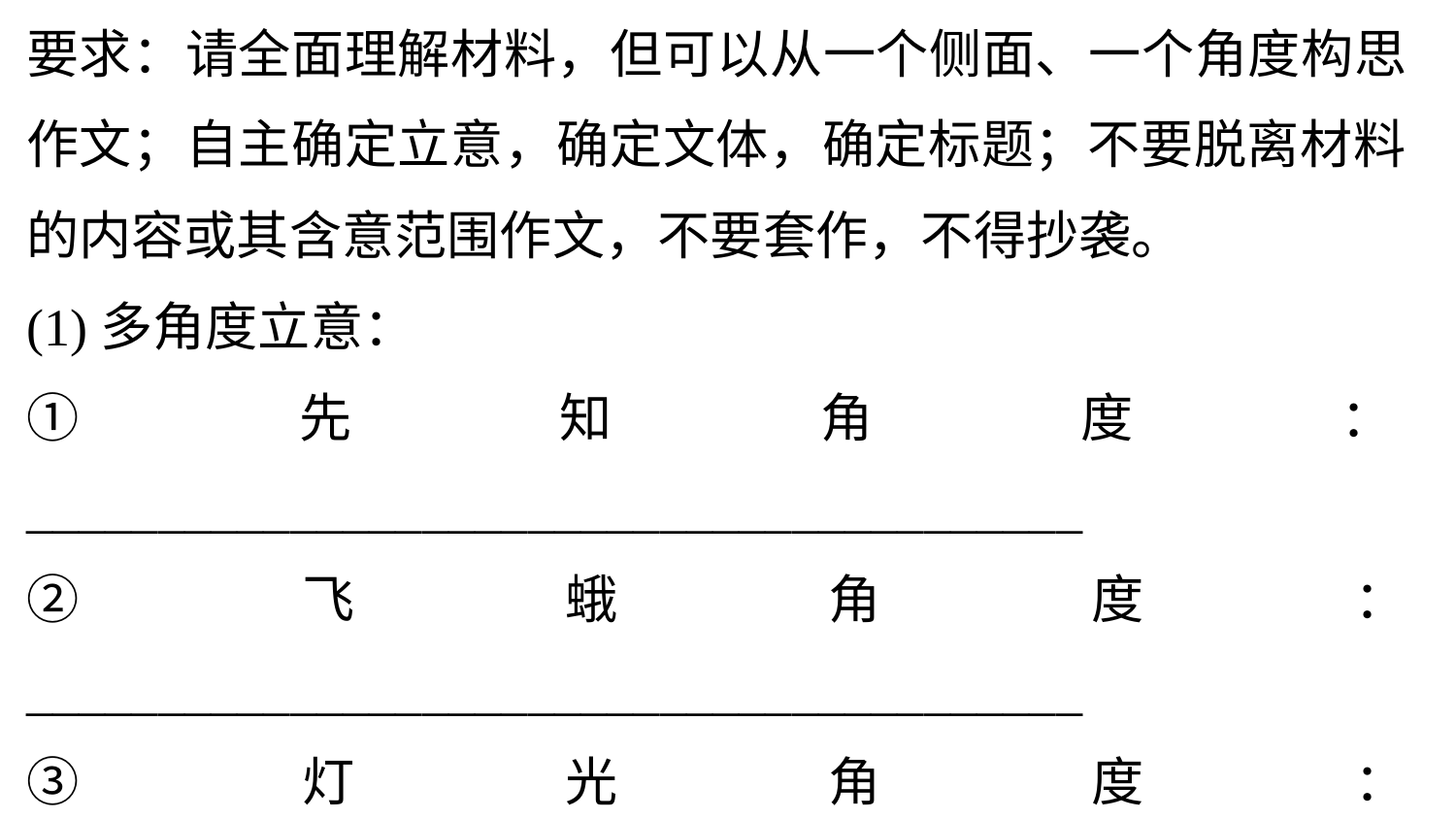

要求：请全面理解材料，但可以从一个侧面、一个角度构思作文；自主确定立意，确定文体，确定标题；不要脱离材料的内容或其含意范围作文，不要套作，不得抄袭。
(1)多角度立意：
①先知角度：________________________________________
②飞蛾角度： ________________________________________
③灯光角度： ________________________________________
(2)最佳立意：________________________________________
理由：________________________________________